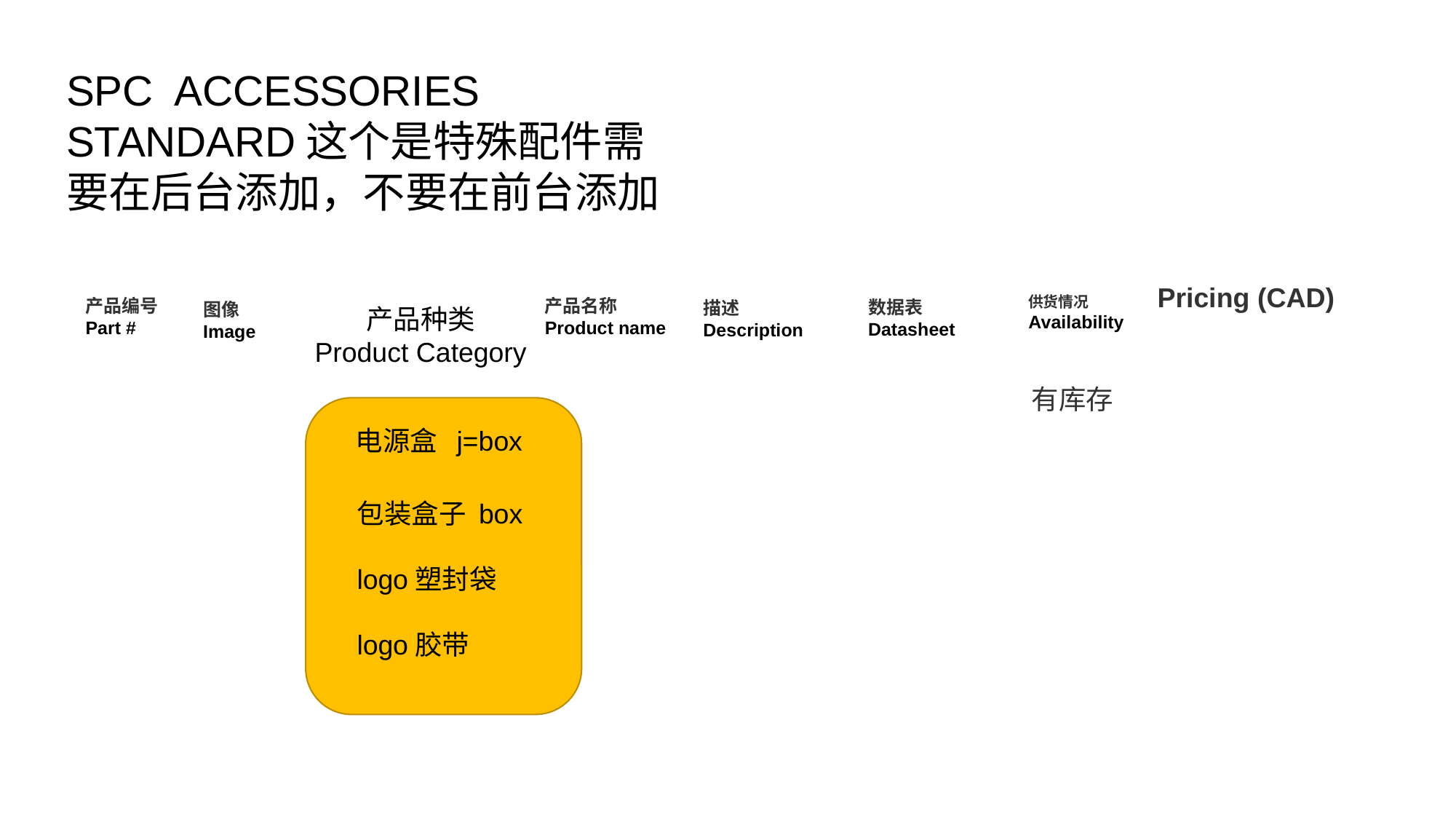

SPC  ACCESSORIES  STANDARD这个是特殊配件需要在后台添加，不要在前台添加

Pricing (CAD)
供货情况
Availability
产品编号
Part #
产品名称
Product name
数据表
Datasheet
描述
Description
图像
Image
产品种类
Product Category
有库存

电源盒  j=box
包装盒子 box

logo塑封袋

logo胶带